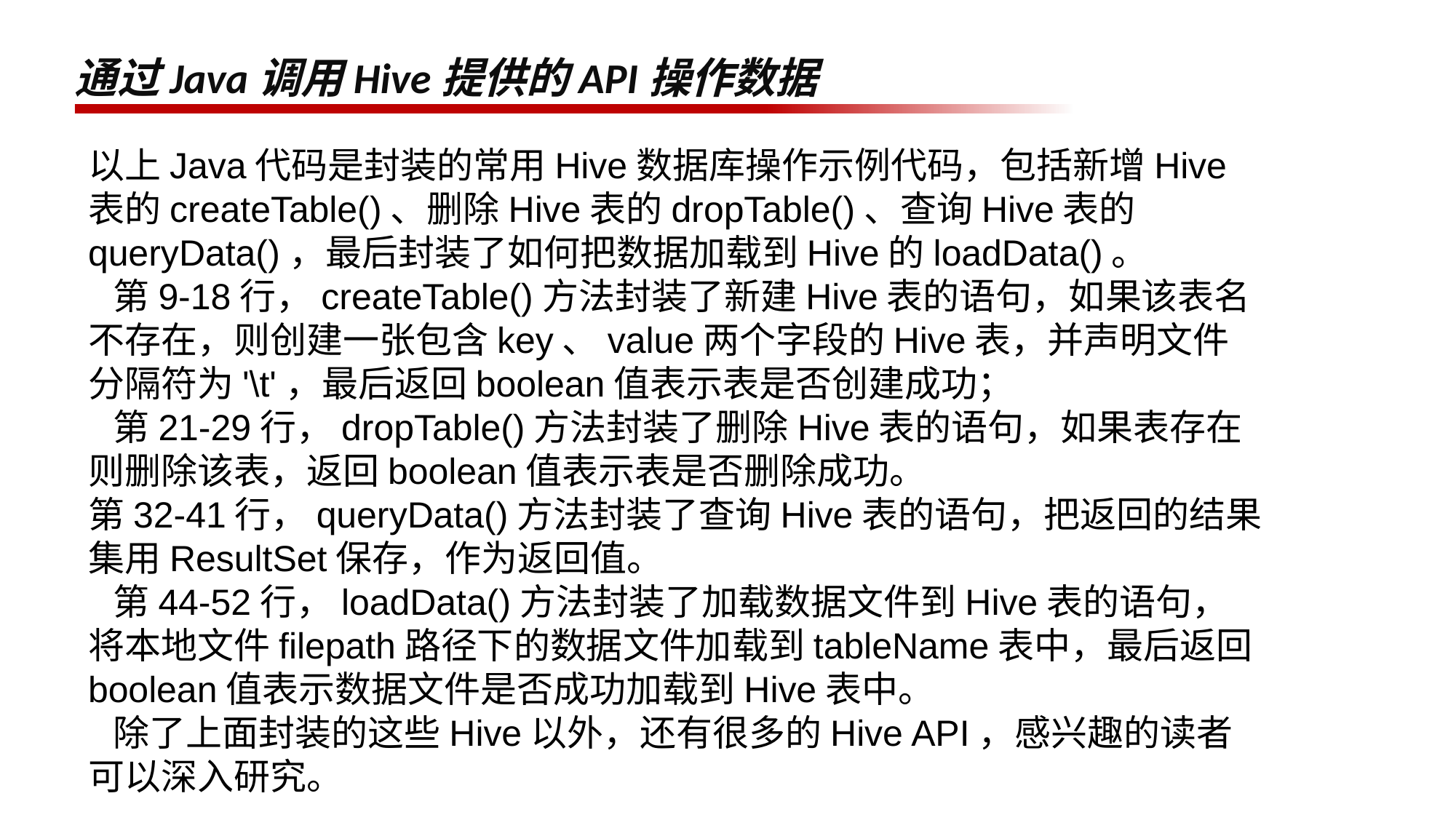

# 通过Java调用Hive提供的API操作数据

以上Java代码是封装的常用Hive数据库操作示例代码，包括新增Hive表的createTable()、删除Hive表的dropTable()、查询Hive表的queryData()，最后封装了如何把数据加载到Hive的loadData()。
  第9-18行，createTable()方法封装了新建Hive表的语句，如果该表名不存在，则创建一张包含key、value两个字段的Hive表，并声明文件分隔符为'\t'，最后返回boolean值表示表是否创建成功；
  第21-29行，dropTable()方法封装了删除Hive表的语句，如果表存在则删除该表，返回boolean值表示表是否删除成功。
第32-41行，queryData()方法封装了查询Hive表的语句，把返回的结果集用ResultSet保存，作为返回值。
  第44-52行，loadData()方法封装了加载数据文件到Hive表的语句，将本地文件filepath路径下的数据文件加载到tableName表中，最后返回boolean值表示数据文件是否成功加载到Hive表中。
  除了上面封装的这些Hive以外，还有很多的Hive API，感兴趣的读者可以深入研究。